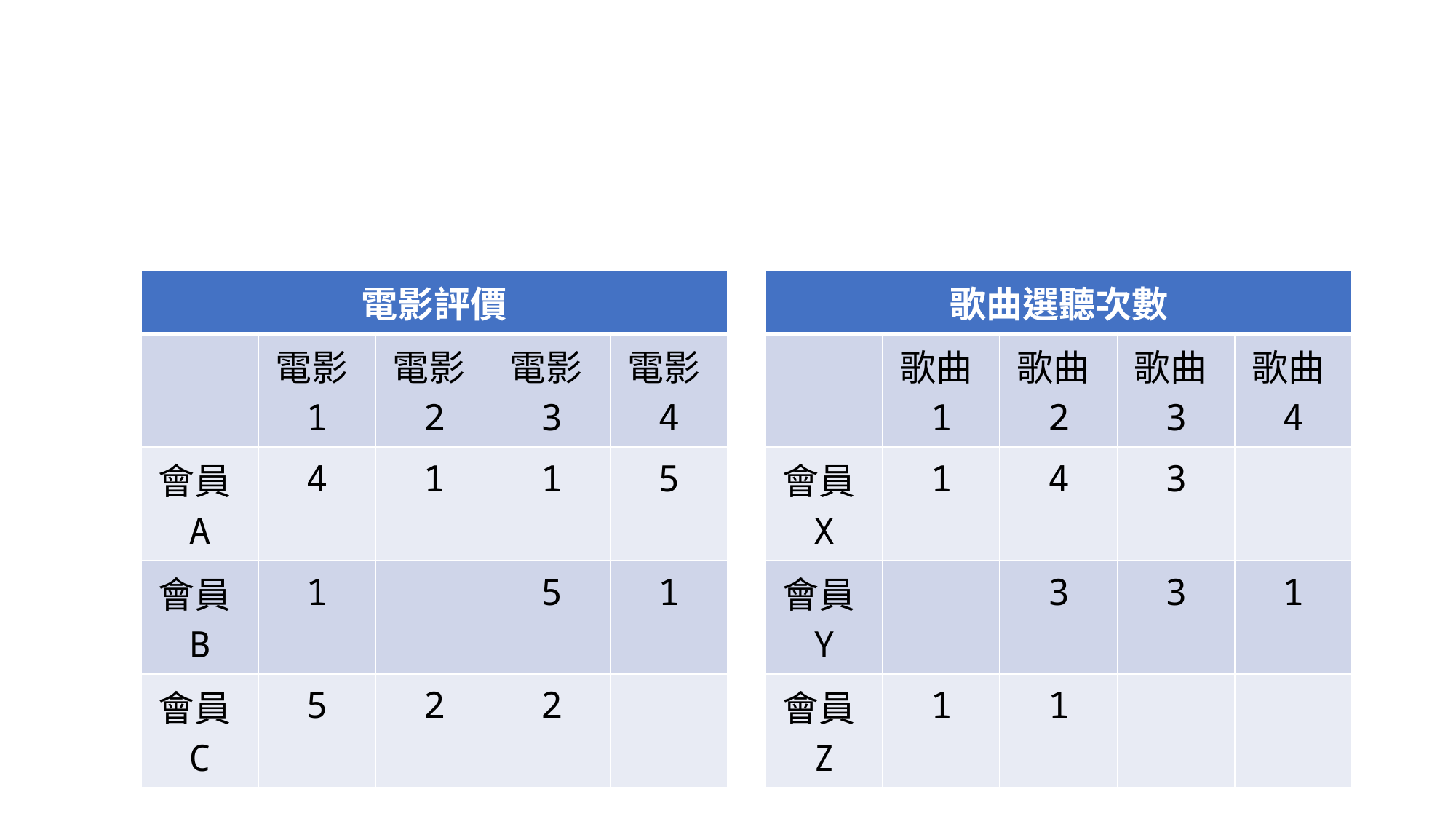

| 電影評價 |  |  |  |  |
| --- | --- | --- | --- | --- |
|  | 電影1 | 電影2 | 電影3 | 電影4 |
| 會員A | 4 | 1 | 1 | 5 |
| 會員B | 1 |  | 5 | 1 |
| 會員C | 5 | 2 | 2 |  |
| 歌曲選聽次數 |  |  |  |  |
| --- | --- | --- | --- | --- |
|  | 歌曲1 | 歌曲2 | 歌曲3 | 歌曲4 |
| 會員X | 1 | 4 | 3 |  |
| 會員Y |  | 3 | 3 | 1 |
| 會員Z | 1 | 1 |  |  |